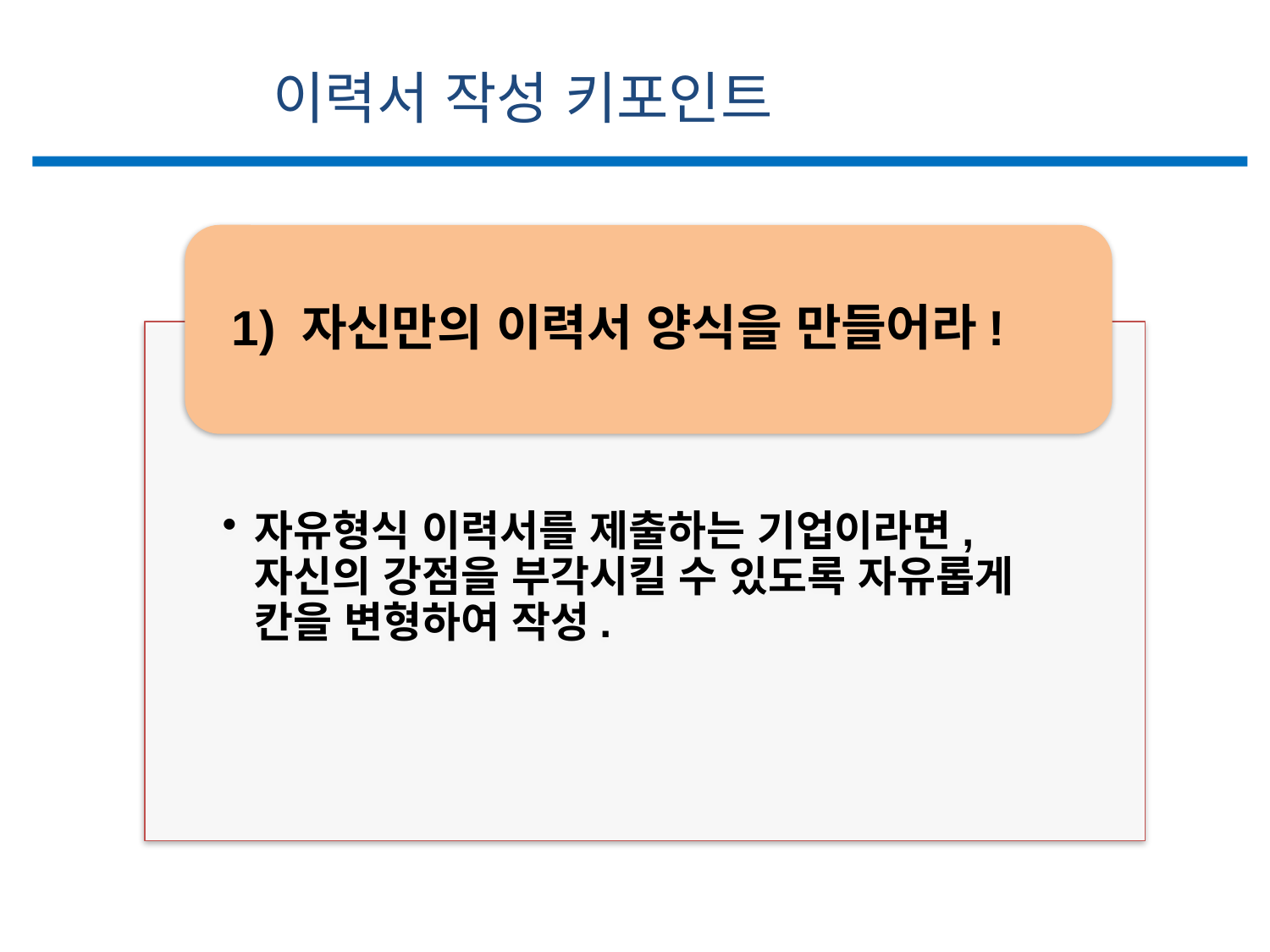

이력서 작성 키포인트

자유형식 이력서를 제출하는 기업이라면, 자신의 강점을 부각시킬 수 있도록 자유롭게 칸을 변형하여 작성.
1) 자신만의 이력서 양식을 만들어라!